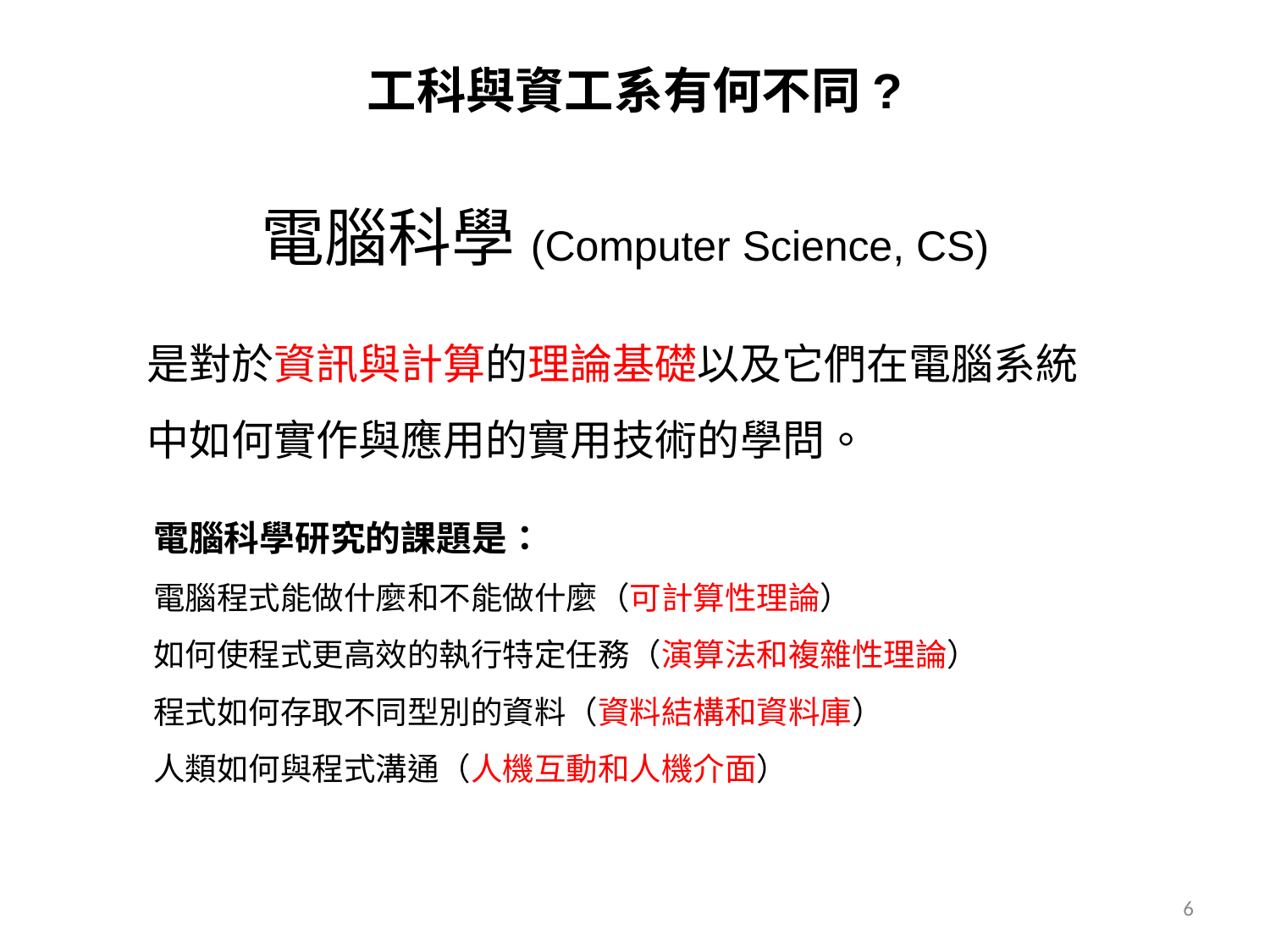

工科與資工系有何不同?
# 電腦科學(Computer Science, CS)
是對於資訊與計算的理論基礎以及它們在電腦系統中如何實作與應用的實用技術的學問。
電腦科學研究的課題是：
電腦程式能做什麼和不能做什麼（可計算性理論）
如何使程式更高效的執行特定任務（演算法和複雜性理論）
程式如何存取不同型別的資料（資料結構和資料庫）
人類如何與程式溝通（人機互動和人機介面）
6